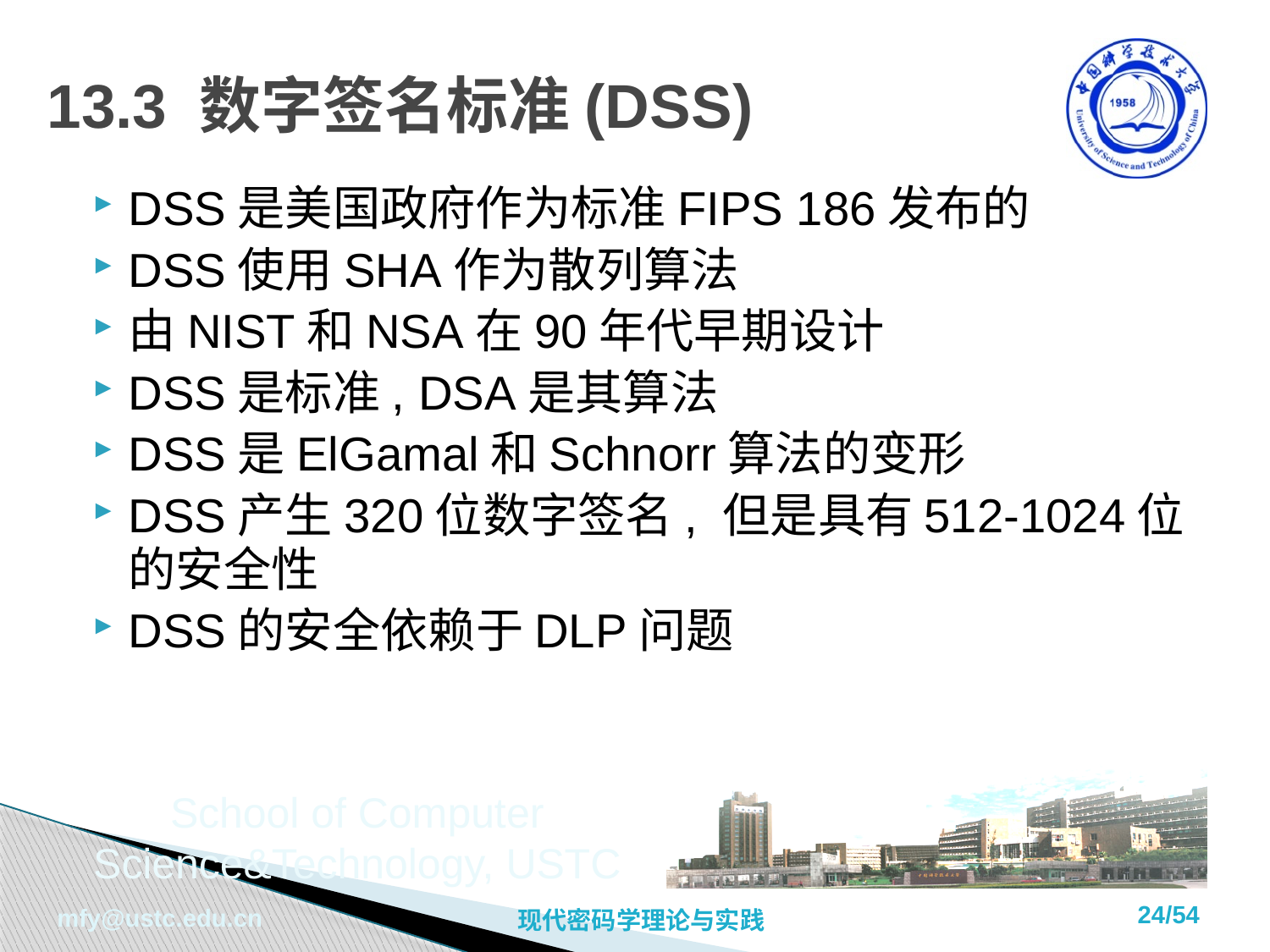

# 13.3 数字签名标准(DSS)
DSS是美国政府作为标准FIPS 186发布的
DSS使用SHA作为散列算法
由NIST和NSA在90年代早期设计
DSS是标准, DSA是其算法
DSS是ElGamal和Schnorr算法的变形
DSS产生320位数字签名, 但是具有512-1024位的安全性
DSS的安全依赖于DLP问题